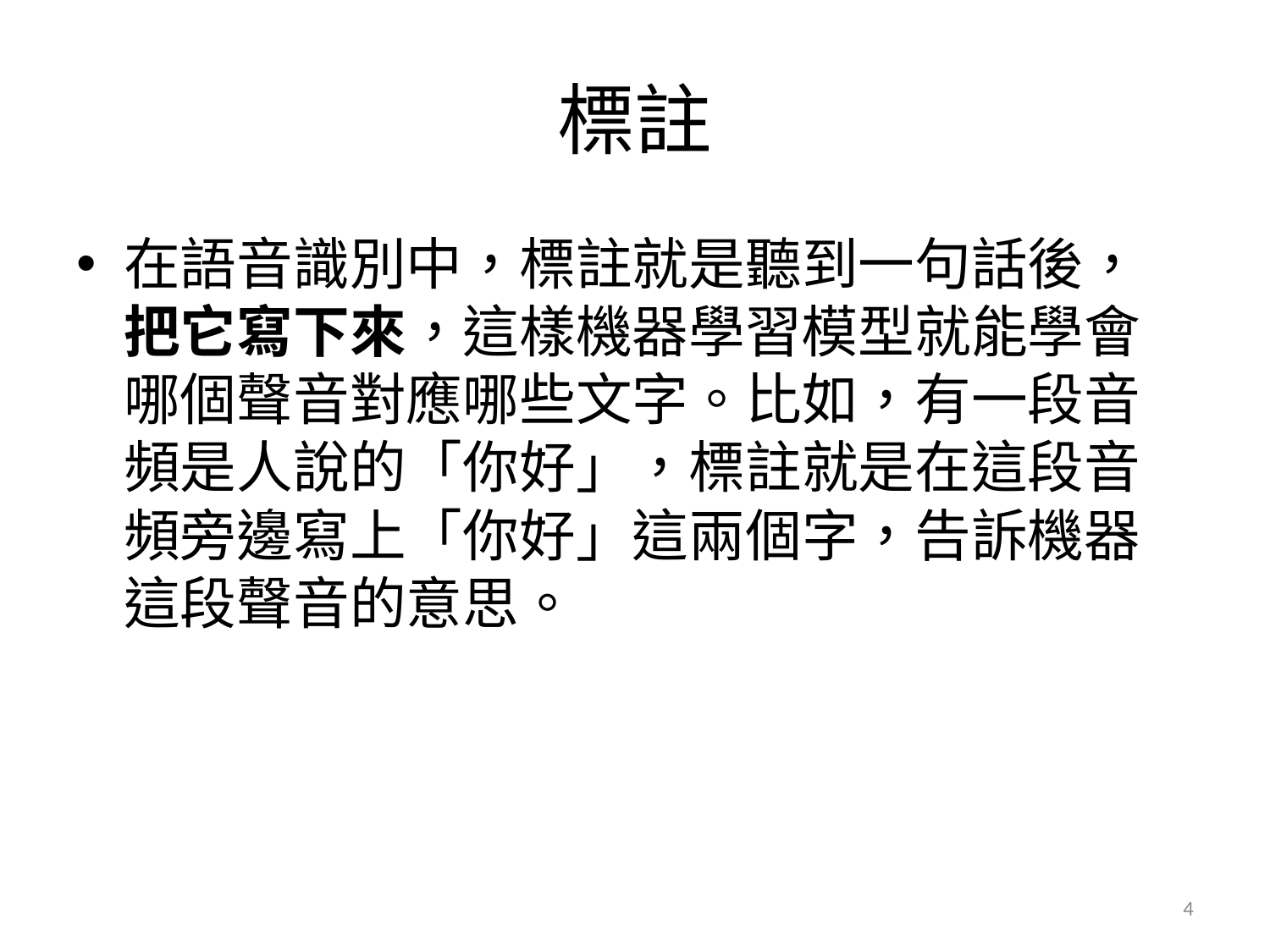

# 標註
在語音識別中，標註就是聽到一句話後，把它寫下來，這樣機器學習模型就能學會哪個聲音對應哪些文字。比如，有一段音頻是人說的「你好」，標註就是在這段音頻旁邊寫上「你好」這兩個字，告訴機器這段聲音的意思。
4